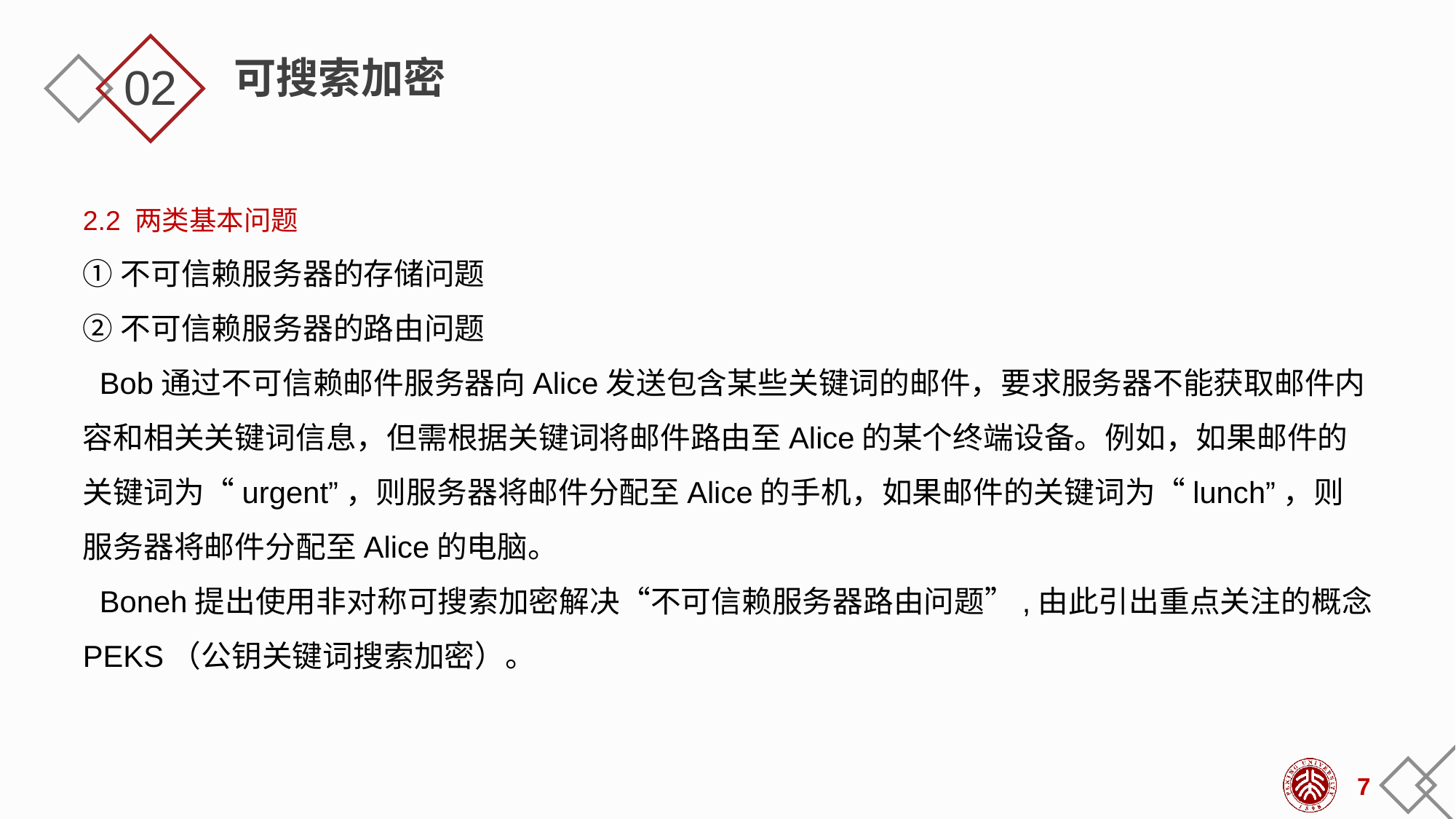

可搜索加密
02

2.2 两类基本问题
①不可信赖服务器的存储问题
②不可信赖服务器的路由问题
  Bob通过不可信赖邮件服务器向Alice发送包含某些关键词的邮件，要求服务器不能获取邮件内容和相关关键词信息，但需根据关键词将邮件路由至Alice的某个终端设备。例如，如果邮件的关键词为“urgent”，则服务器将邮件分配至Alice的手机，如果邮件的关键词为“lunch”，则服务器将邮件分配至Alice的电脑。
  Boneh提出使用非对称可搜索加密解决“不可信赖服务器路由问题”,由此引出重点关注的概念PEKS（公钥关键词搜索加密）。

7